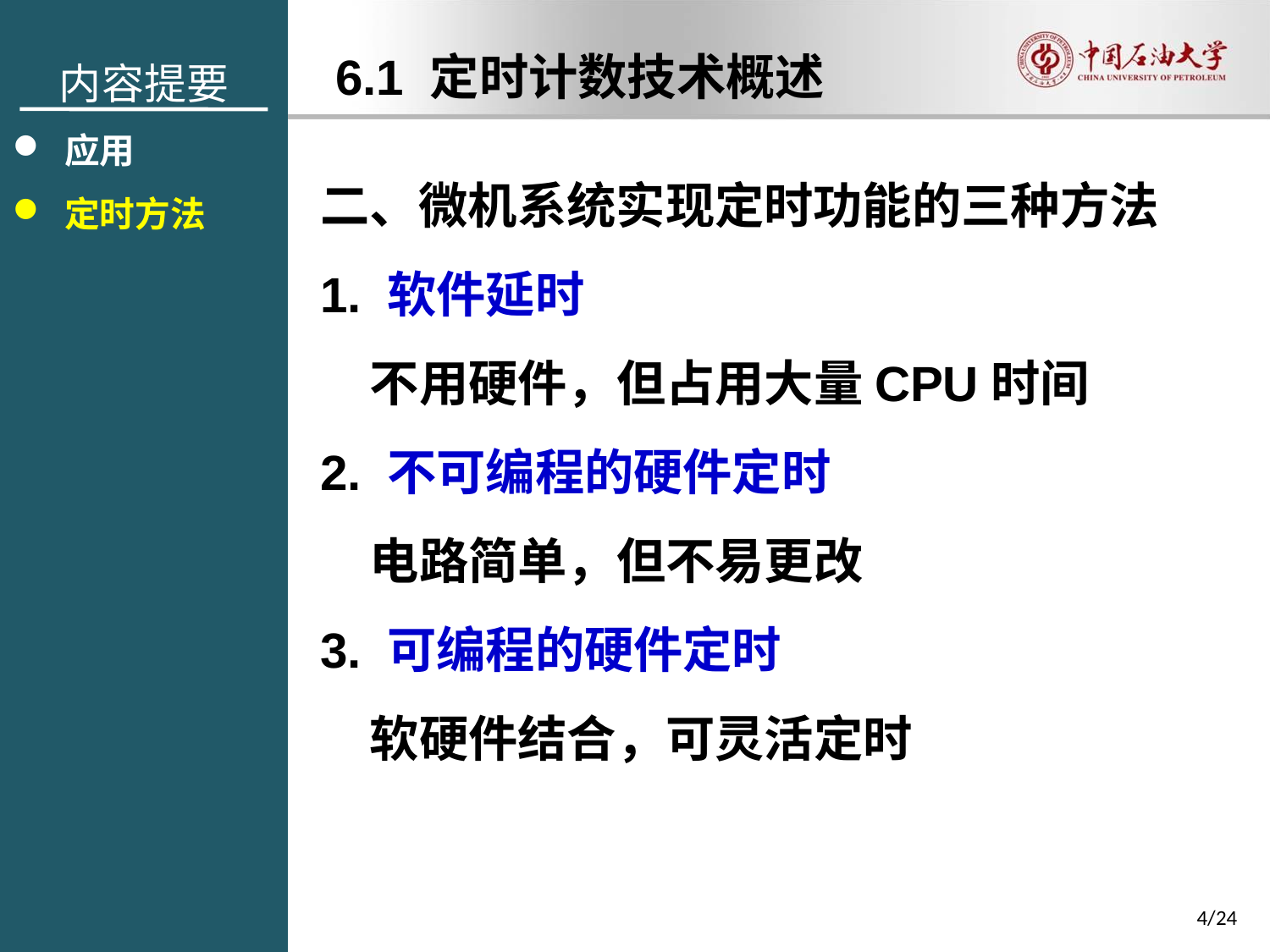

内容提要
 应用
 定时方法
6.1 定时计数技术概述
二、微机系统实现定时功能的三种方法
1. 软件延时
不用硬件，但占用大量CPU时间
2. 不可编程的硬件定时
电路简单，但不易更改
3. 可编程的硬件定时
软硬件结合，可灵活定时

4/24